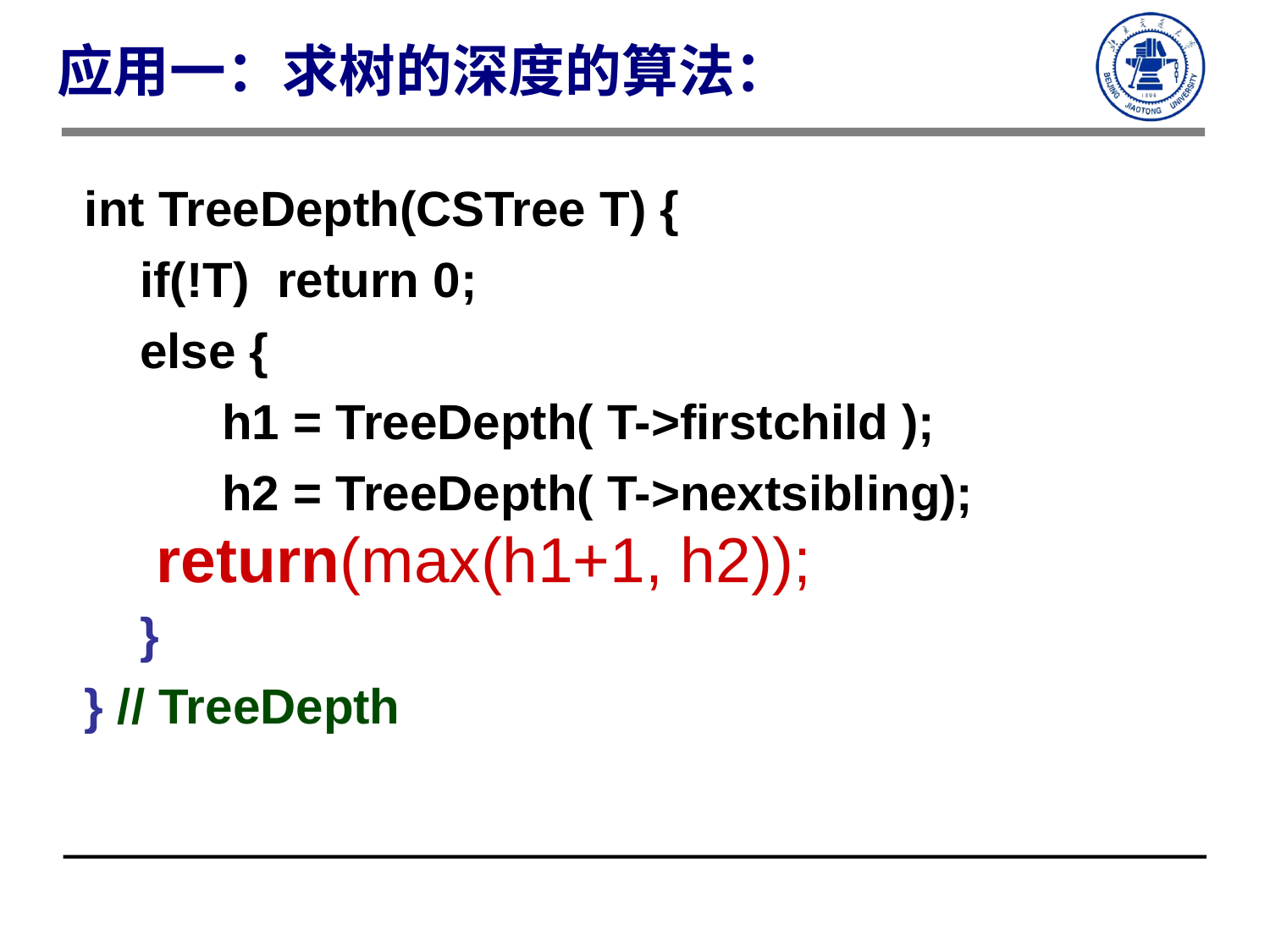

应用一：求树的深度的算法：
int TreeDepth(CSTree T) {
    if(!T)  return 0;
    else {
          h1 = TreeDepth( T->firstchild );
          h2 = TreeDepth( T->nextsibling);

    }
} // TreeDepth
return(max(h1+1, h2));